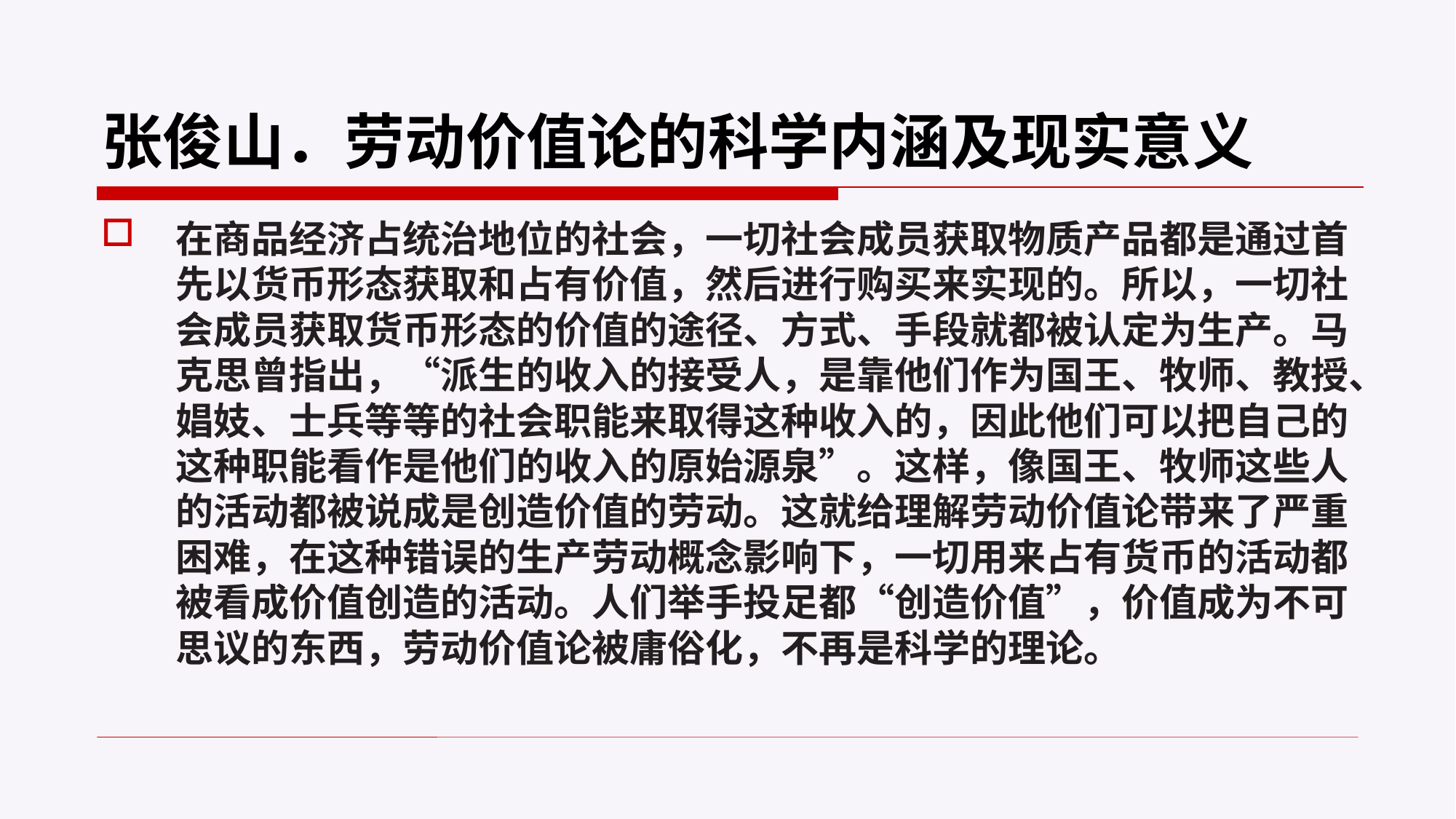

# 张俊山．劳动价值论的科学内涵及现实意义
在商品经济占统治地位的社会，一切社会成员获取物质产品都是通过首先以货币形态获取和占有价值，然后进行购买来实现的。所以，一切社会成员获取货币形态的价值的途径、方式、手段就都被认定为生产。马克思曾指出，“派生的收入的接受人，是靠他们作为国王、牧师、教授、娼妓、士兵等等的社会职能来取得这种收入的，因此他们可以把自己的这种职能看作是他们的收入的原始源泉”。这样，像国王、牧师这些人的活动都被说成是创造价值的劳动。这就给理解劳动价值论带来了严重困难，在这种错误的生产劳动概念影响下，一切用来占有货币的活动都被看成价值创造的活动。人们举手投足都“创造价值”，价值成为不可思议的东西，劳动价值论被庸俗化，不再是科学的理论。